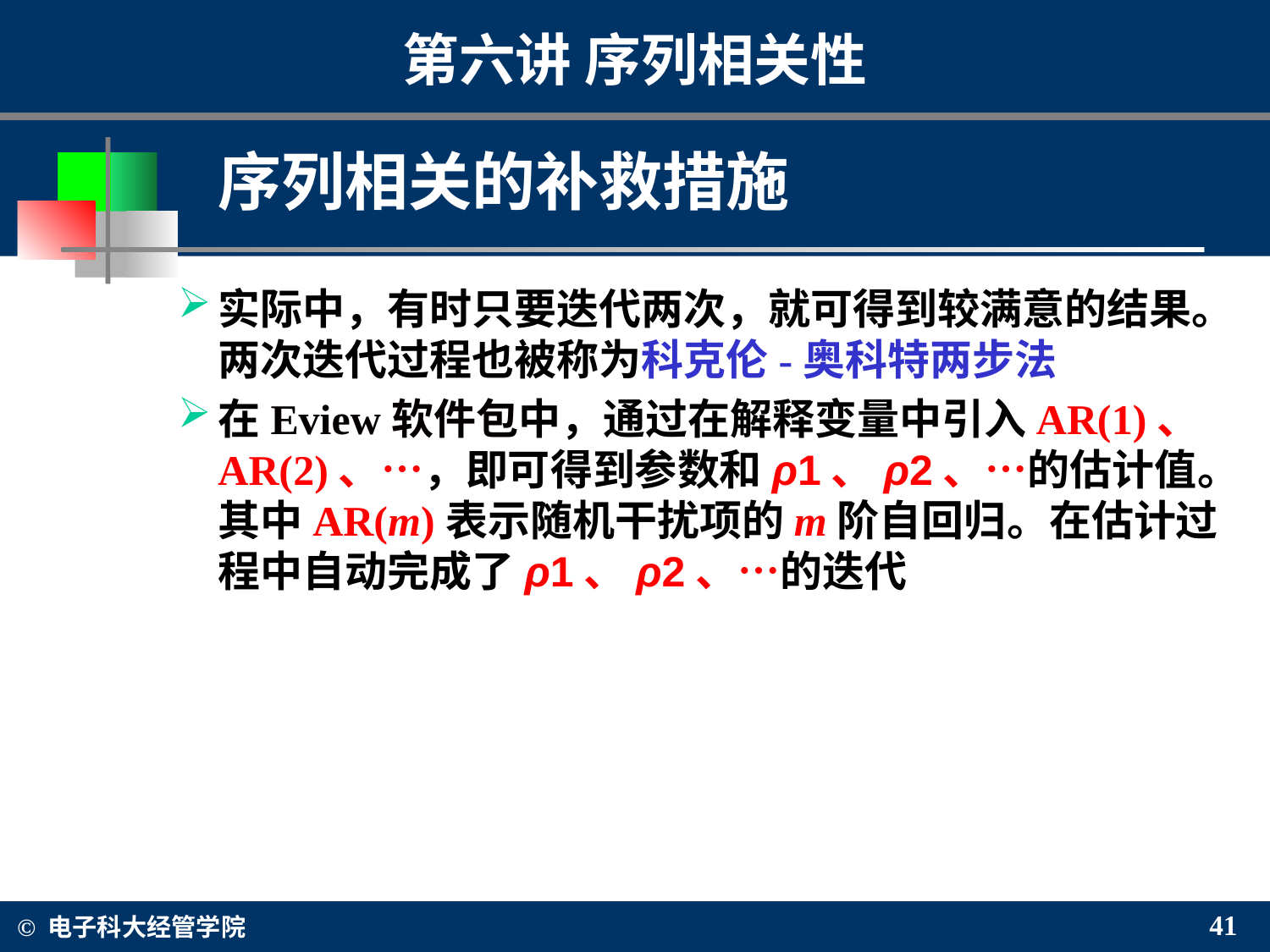

序列相关的补救措施
实际中，有时只要迭代两次，就可得到较满意的结果。两次迭代过程也被称为科克伦-奥科特两步法
在Eview软件包中，通过在解释变量中引入AR(1)、AR(2)、…，即可得到参数和ρ1、ρ2、…的估计值。其中AR(m)表示随机干扰项的m阶自回归。在估计过程中自动完成了ρ1、ρ2、…的迭代